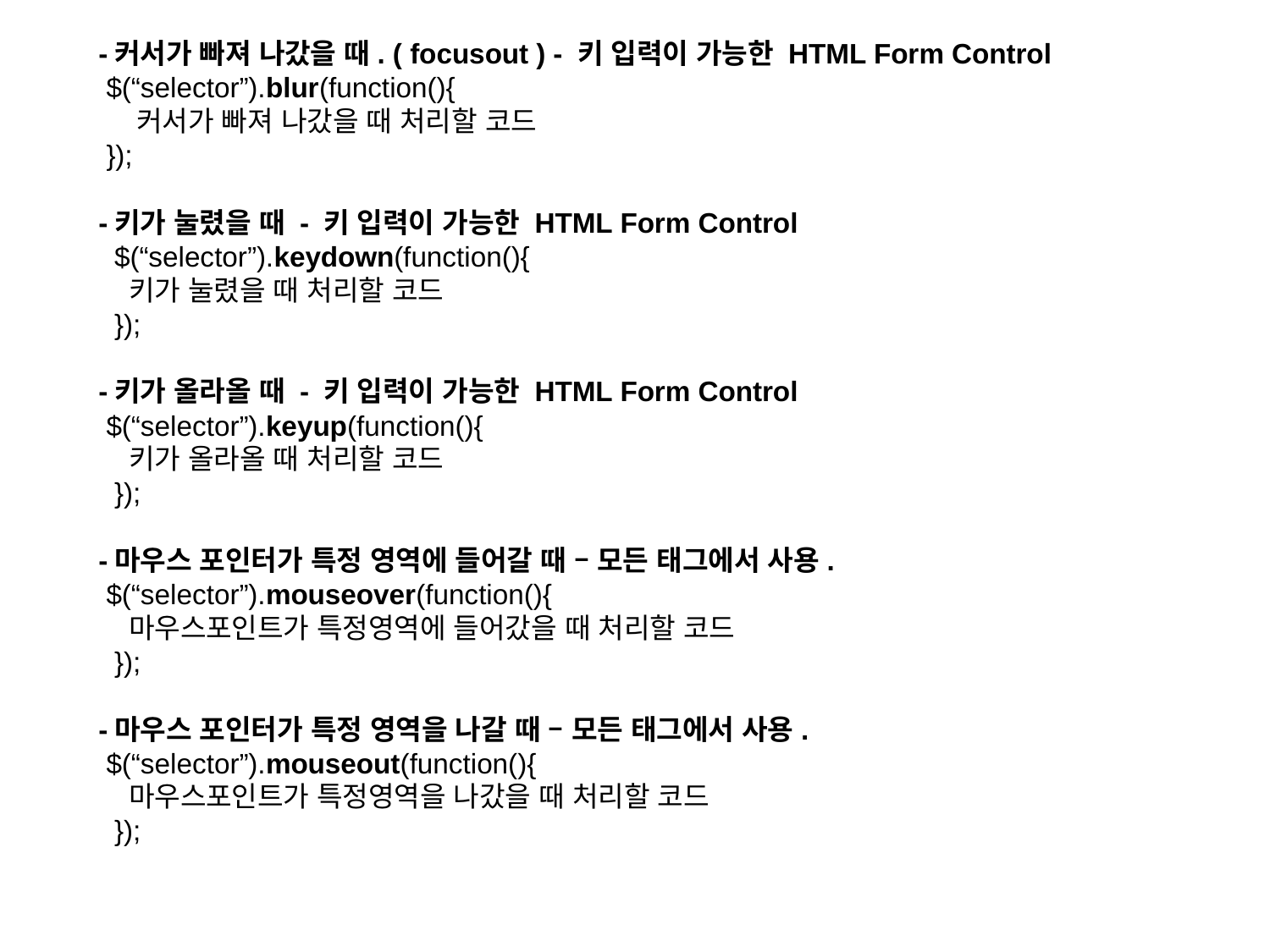

-커서가 빠져 나갔을 때. ( focusout ) - 키 입력이 가능한 HTML Form Control
 $(“selector”).blur(function(){
    커서가 빠져 나갔을 때 처리할 코드
 });

-키가 눌렸을 때 - 키 입력이 가능한 HTML Form Control
  $(“selector”).keydown(function(){
   키가 눌렸을 때 처리할 코드
  });

-키가 올라올 때 - 키 입력이 가능한 HTML Form Control
 $(“selector”).keyup(function(){
   키가 올라올 때 처리할 코드
  });

-마우스 포인터가 특정 영역에 들어갈 때 – 모든 태그에서 사용.
 $(“selector”).mouseover(function(){
   마우스포인트가 특정영역에 들어갔을 때 처리할 코드
  });

-마우스 포인터가 특정 영역을 나갈 때 – 모든 태그에서 사용.
 $(“selector”).mouseout(function(){
   마우스포인트가 특정영역을 나갔을 때 처리할 코드
  });